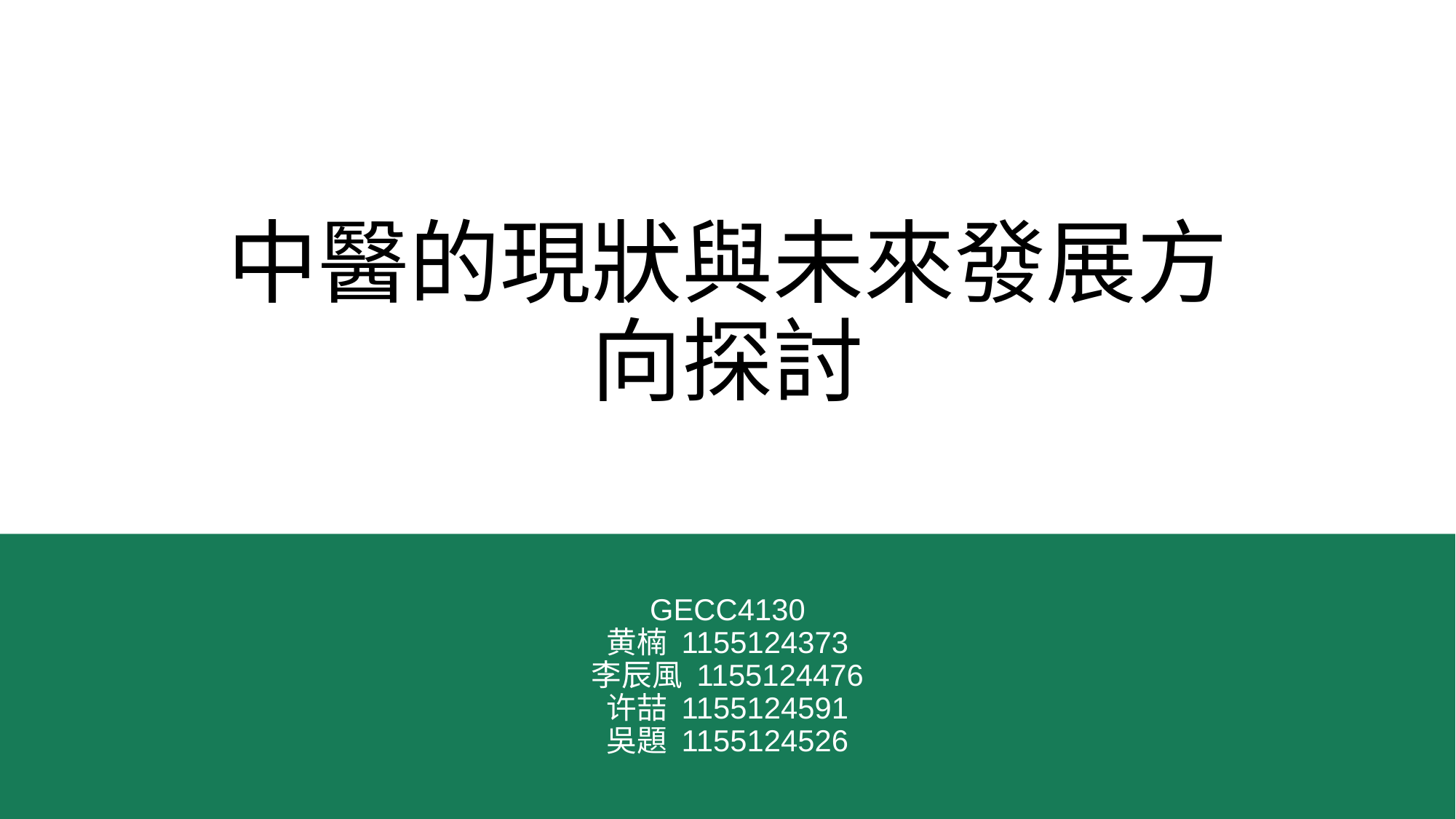

# 中醫的現狀與未來發展方向探討

吳題 1155124526
GECC4130
黄楠 1155124373
李辰風 1155124476
许喆 1155124591
吳題 1155124526